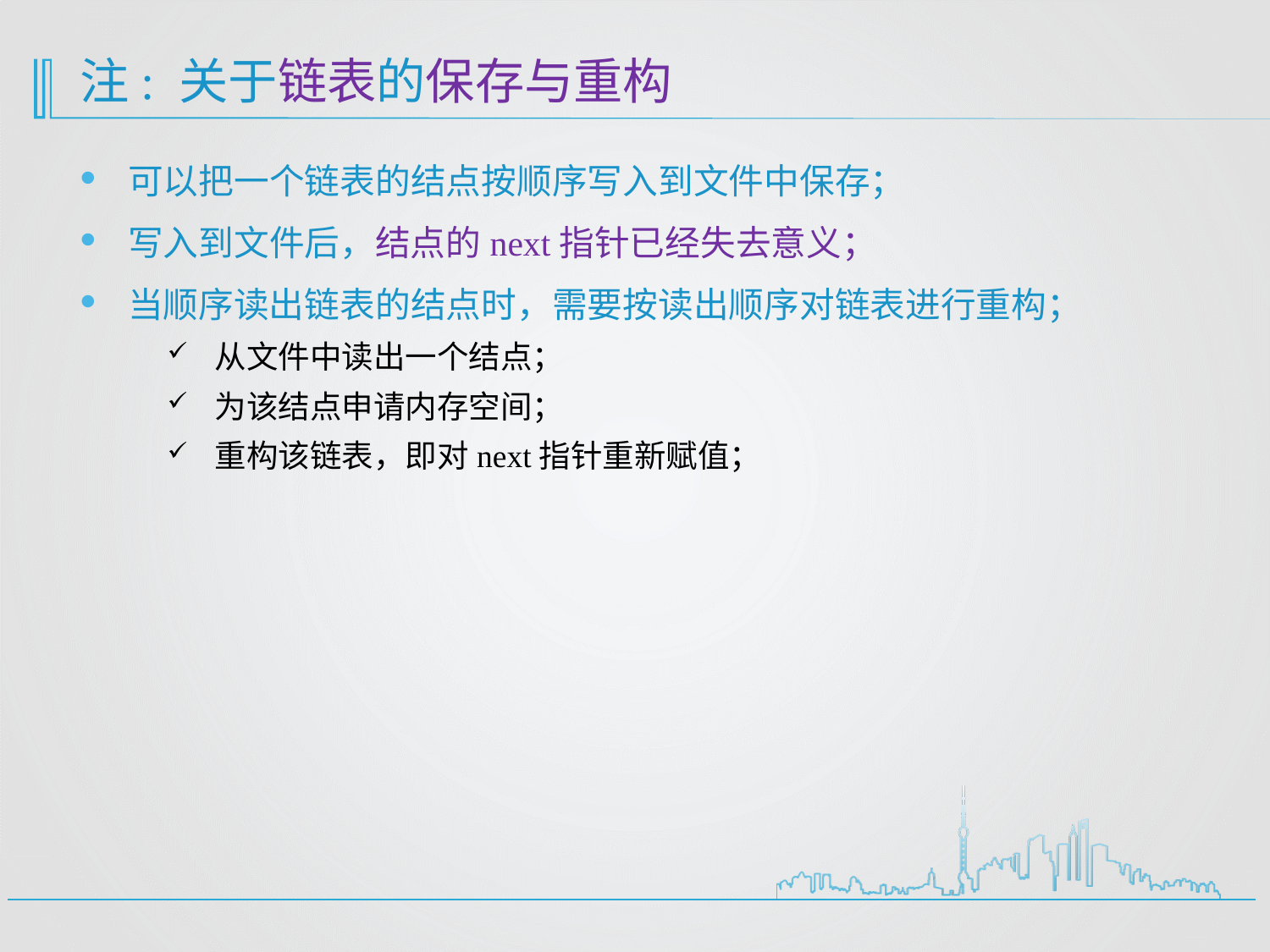

# 注: 关于链表的保存与重构
可以把一个链表的结点按顺序写入到文件中保存；
写入到文件后，结点的next指针已经失去意义；
当顺序读出链表的结点时，需要按读出顺序对链表进行重构；
从文件中读出一个结点；
为该结点申请内存空间；
重构该链表，即对next指针重新赋值；